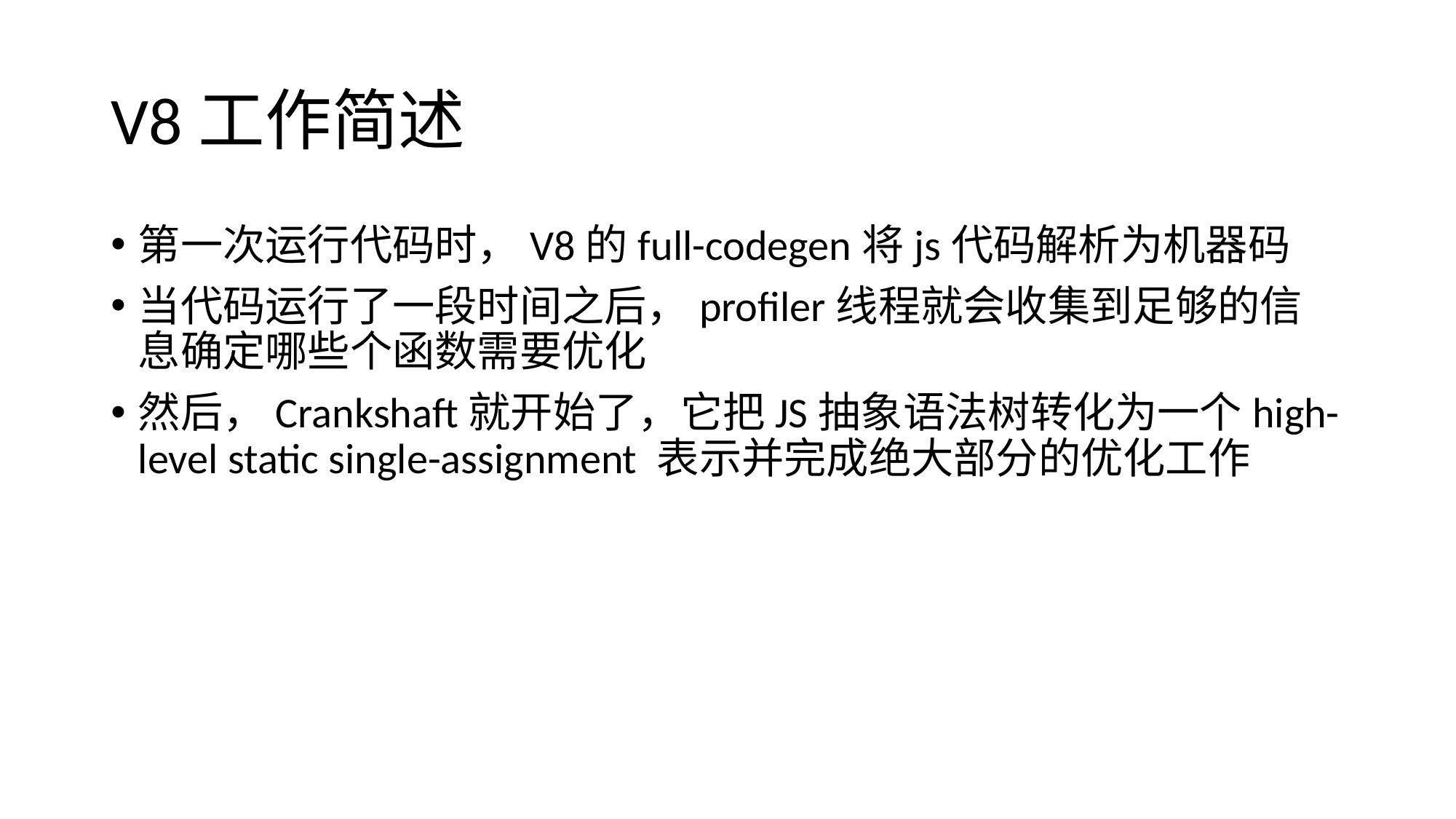

# V8工作简述
第一次运行代码时，V8的full-codegen将js代码解析为机器码
当代码运行了一段时间之后，profiler线程就会收集到足够的信息确定哪些个函数需要优化
然后，Crankshaft就开始了，它把JS抽象语法树转化为一个high-level static single-assignment 表示并完成绝大部分的优化工作